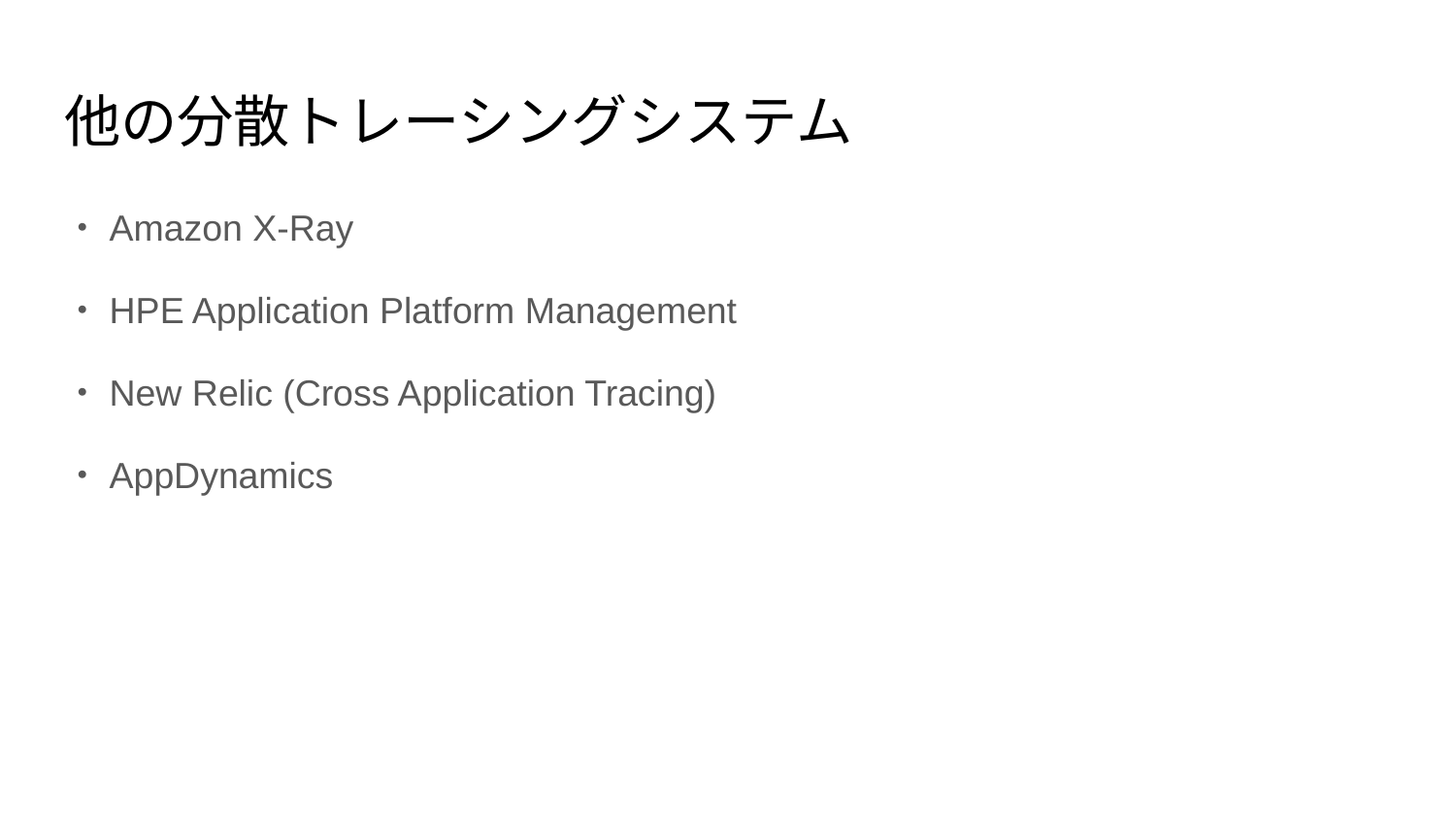

# 他の分散トレーシングシステム
・Amazon X-Ray
・HPE Application Platform Management
・New Relic (Cross Application Tracing)
・AppDynamics